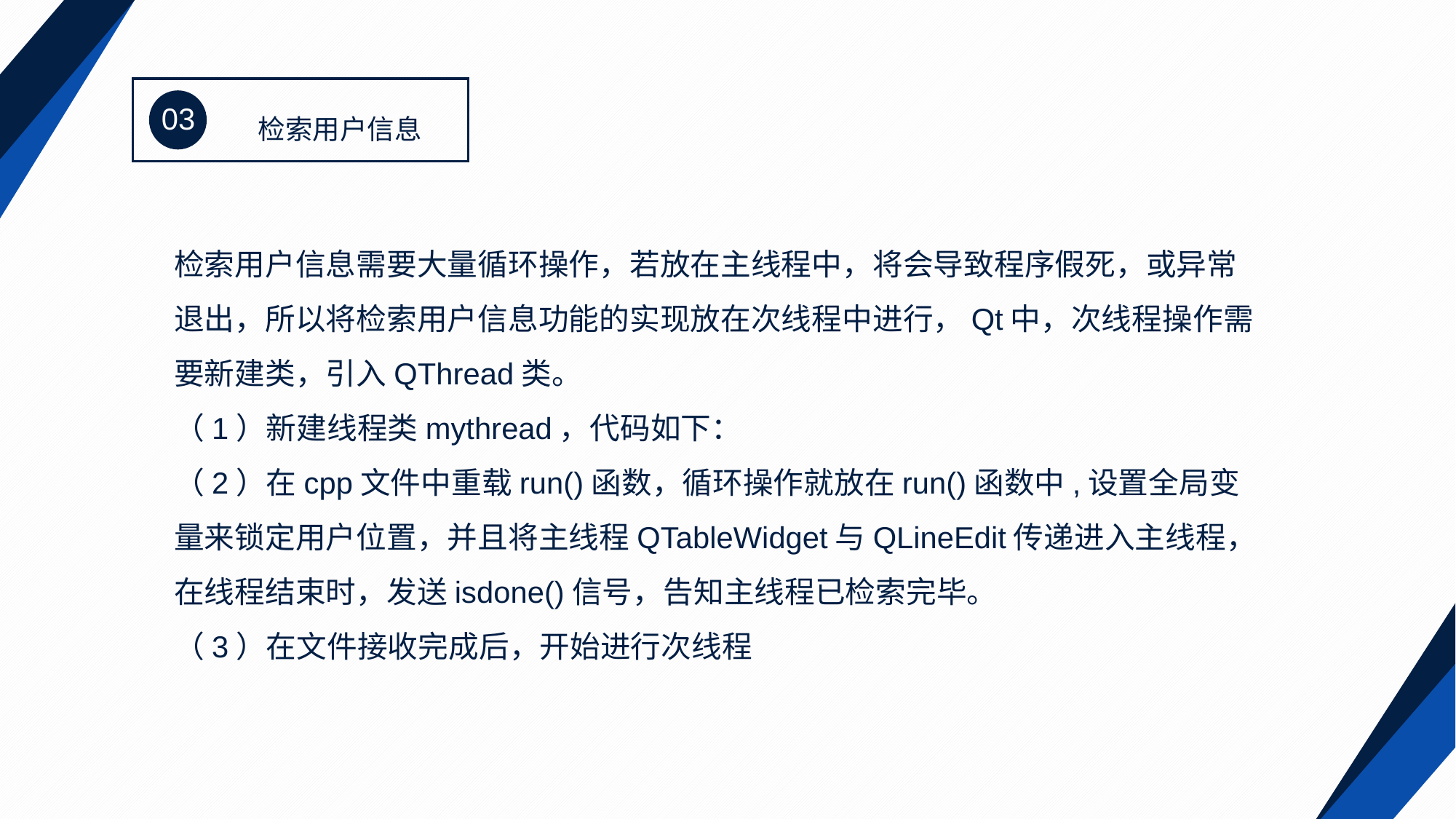

检索用户信息
03
检索用户信息需要大量循环操作，若放在主线程中，将会导致程序假死，或异常退出，所以将检索用户信息功能的实现放在次线程中进行，Qt中，次线程操作需要新建类，引入QThread类。
（1）新建线程类mythread，代码如下：
（2）在cpp文件中重载run()函数，循环操作就放在run()函数中,设置全局变量来锁定用户位置，并且将主线程QTableWidget与QLineEdit传递进入主线程，在线程结束时，发送isdone()信号，告知主线程已检索完毕。
（3）在文件接收完成后，开始进行次线程